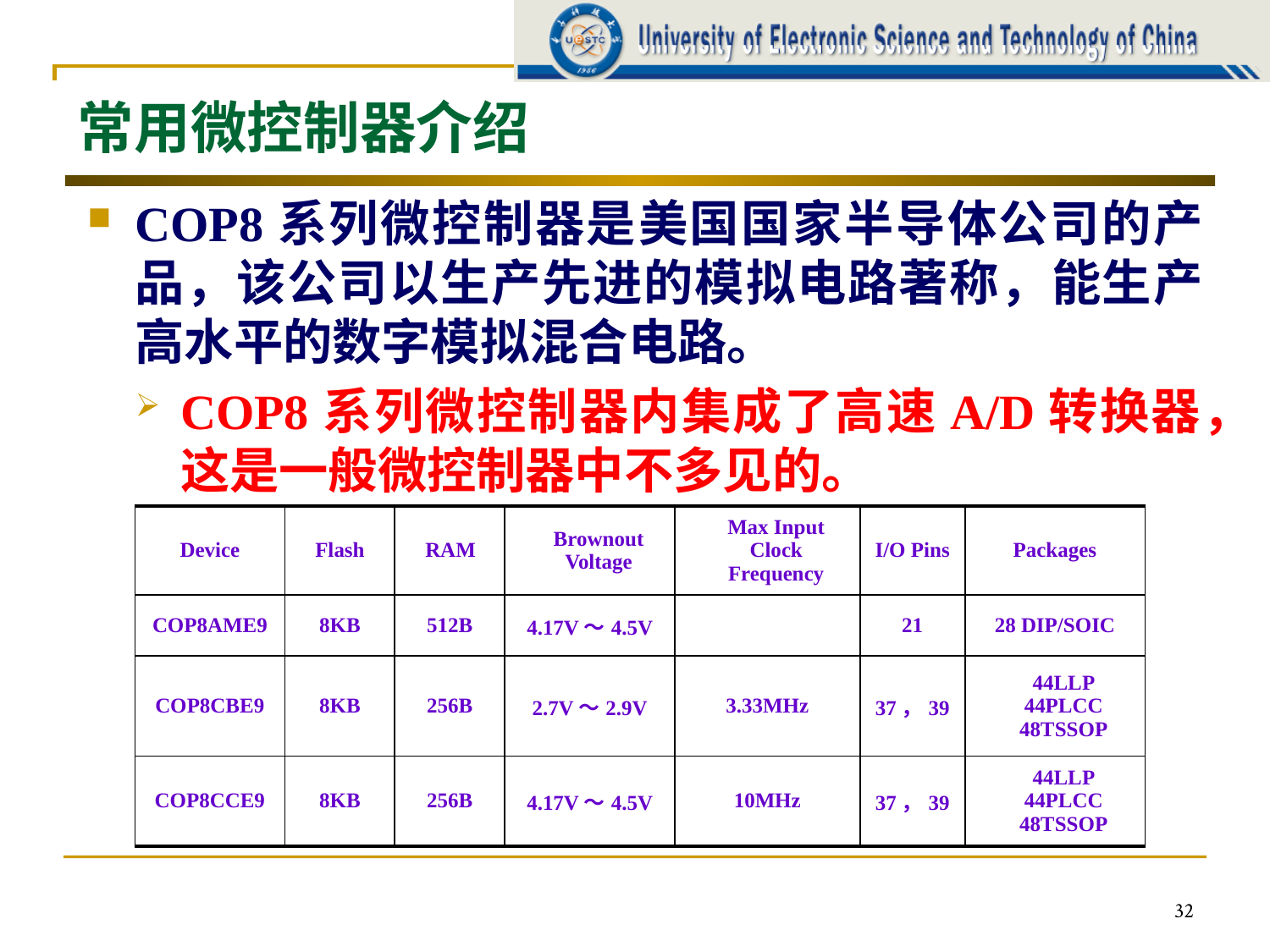

# 常用微控制器介绍
COP8系列微控制器是美国国家半导体公司的产品，该公司以生产先进的模拟电路著称，能生产高水平的数字模拟混合电路。
COP8系列微控制器内集成了高速A/D转换器，这是一般微控制器中不多见的。
| Device | Flash | RAM | Brownout Voltage | Max Input Clock Frequency | I/O Pins | Packages |
| --- | --- | --- | --- | --- | --- | --- |
| COP8AME9 | 8KB | 512B | 4.17V～4.5V |  | 21 | 28 DIP/SOIC |
| COP8CBE9 | 8KB | 256B | 2.7V～2.9V | 3.33MHz | 37，39 | 44LLP 44PLCC 48TSSOP |
| COP8CCE9 | 8KB | 256B | 4.17V～4.5V | 10MHz | 37，39 | 44LLP 44PLCC 48TSSOP |
32